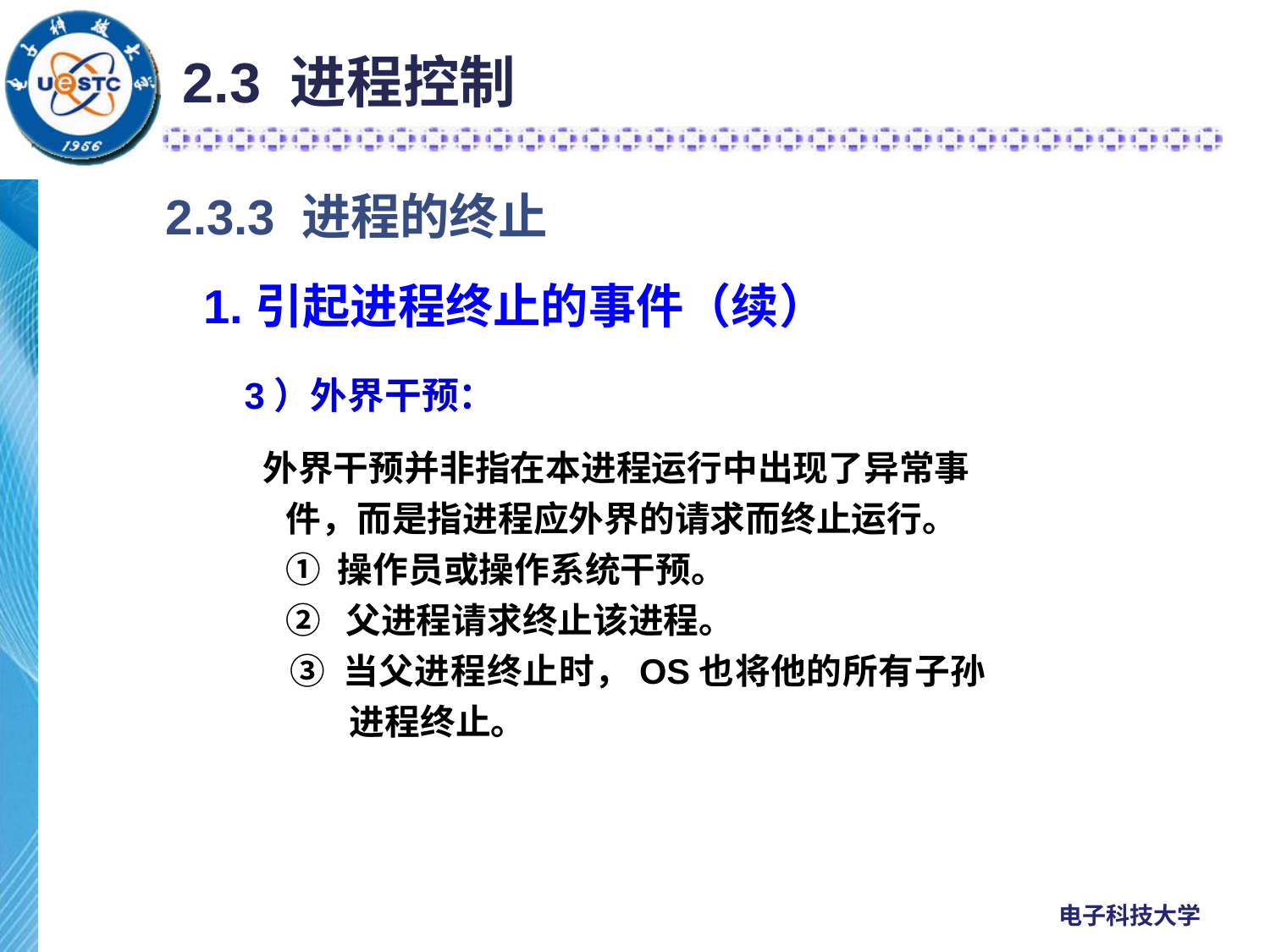

2.3 进程控制
2.3.3 进程的终止
1.引起进程终止的事件（续）

  3）外界干预：

          外界干预并非指在本进程运行中出现了异常事件，而是指进程应外界的请求而终止运行。
      ① 操作员或操作系统干预。
      ②  父进程请求终止该进程。
      ③ 当父进程终止时，OS也将他的所有子孙进程终止。